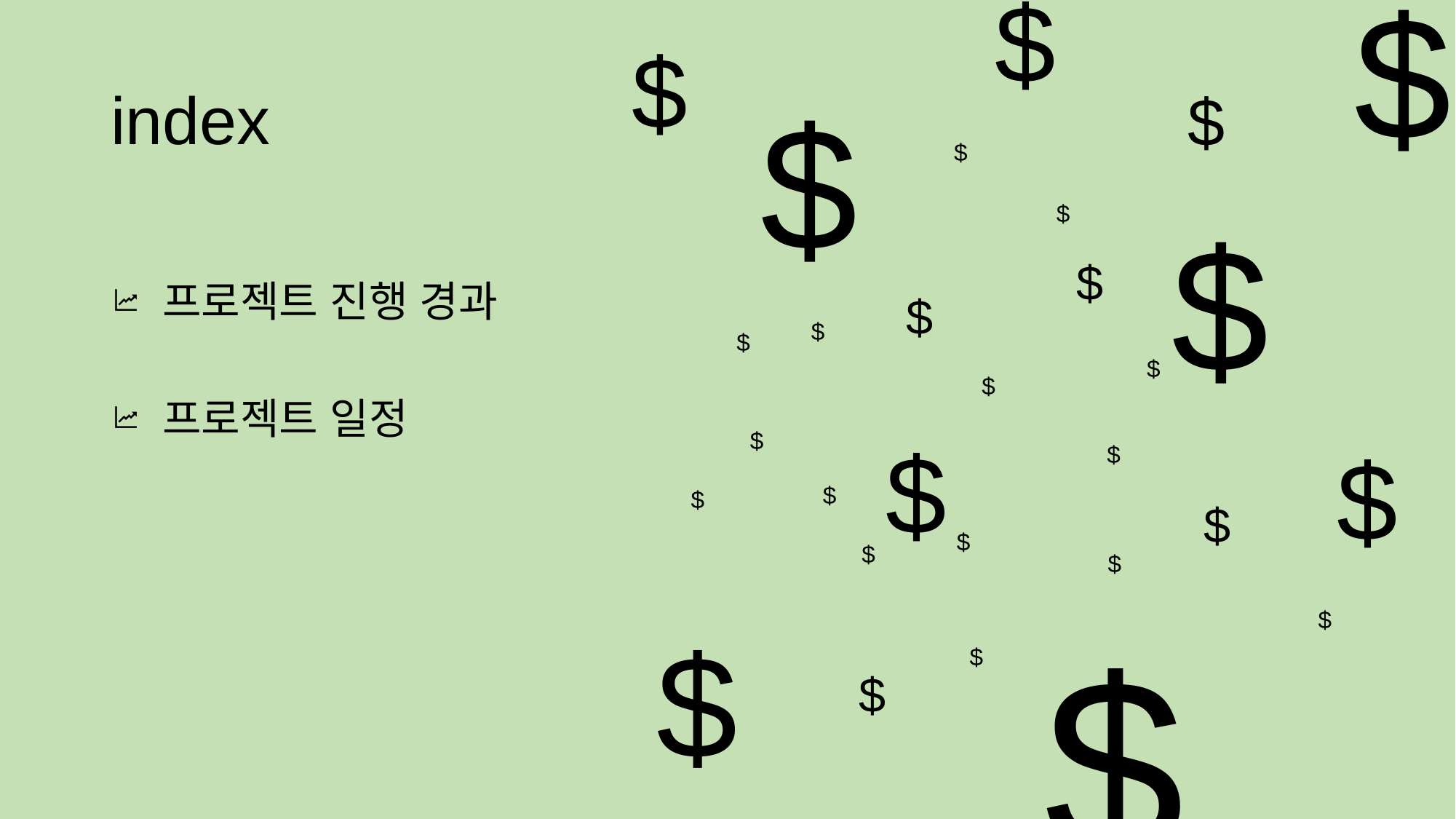

$
$
$
$
$
$
$
$
$
$
$
$
$
$
$
$
$
$
$

$
$
$
$
$
$
$
$
$
# index
 프로젝트 진행 경과
 프로젝트 일정
$